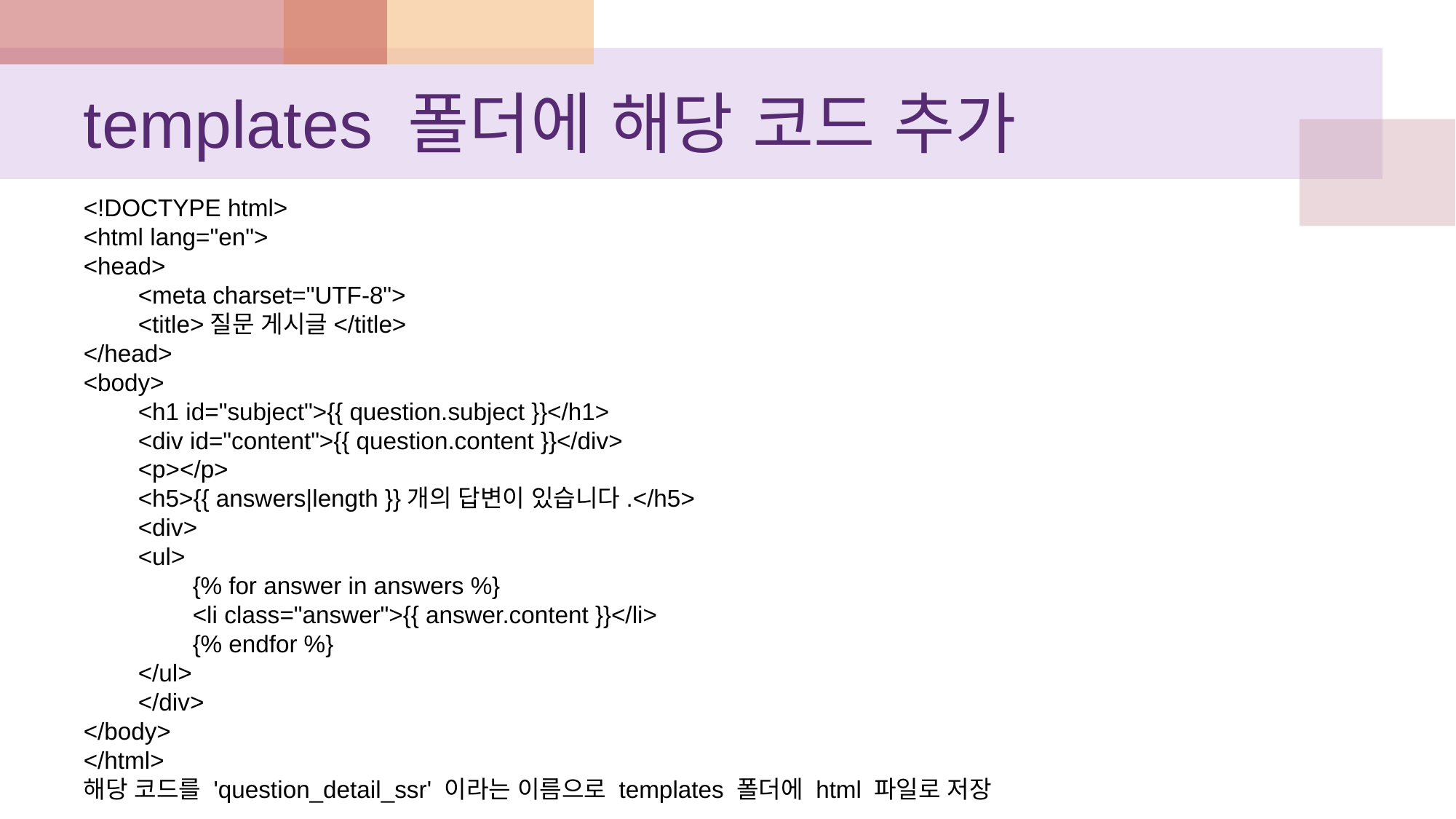

# templates 폴더에 해당 코드 추가
<!DOCTYPE html>
<html lang="en">
<head>
<meta charset="UTF-8">
<title>질문 게시글</title>
</head>
<body>
<h1 id="subject">{{ question.subject }}</h1>
<div id="content">{{ question.content }}</div>
<p></p>
<h5>{{ answers|length }}개의 답변이 있습니다.</h5>
<div>
<ul>
{% for answer in answers %}
<li class="answer">{{ answer.content }}</li>
{% endfor %}
</ul>
</div>
</body>
</html>
해당 코드를 'question_detail_ssr' 이라는 이름으로 templates 폴더에 html 파일로 저장